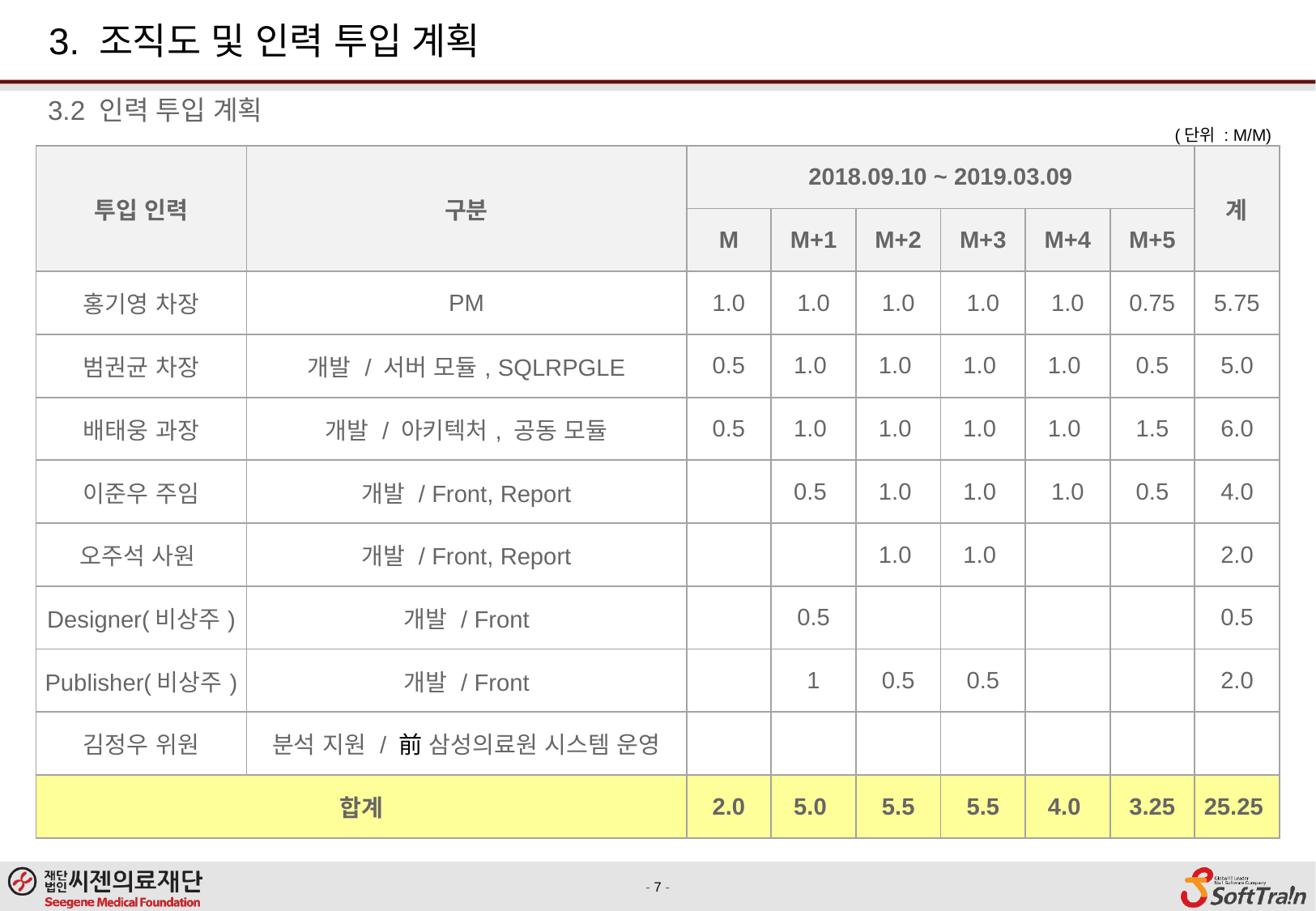

3. 조직도 및 인력 투입 계획
3.2 인력 투입 계획
(단위 : M/M)
| 투입 인력 | 구분 | 2018.09.10 ~ 2019.03.09 |  |  |  |  |  | 계 |
| --- | --- | --- | --- | --- | --- | --- | --- | --- |
|  |  | M | M+1 | M+2 | M+3 | M+4 | M+5 |  |
| 홍기영 차장 | PM | 1.0 | 1.0 | 1.0 | 1.0 | 1.0 | 0.75 | 5.75 |
| 범권균 차장 | 개발 / 서버 모듈, SQLRPGLE | 0.5 | 1.0 | 1.0 | 1.0 | 1.0 | 0.5 | 5.0 |
| 배태웅 과장 | 개발 / 아키텍처, 공동 모듈 | 0.5 | 1.0 | 1.0 | 1.0 | 1.0 | 1.5 | 6.0 |
| 이준우 주임 | 개발 / Front, Report |  | 0.5 | 1.0 | 1.0 | 1.0 | 0.5 | 4.0 |
| 오주석 사원 | 개발 / Front, Report |  |  | 1.0 | 1.0 |  |  | 2.0 |
| Designer(비상주) | 개발 / Front |  | 0.5 |  |  |  |  | 0.5 |
| Publisher(비상주) | 개발 / Front |  | 1 | 0.5 | 0.5 |  |  | 2.0 |
| 김정우 위원 | 분석 지원 / 前 삼성의료원 시스템 운영 |  |  |  |  |  |  |  |
| 합계 |  | 2.0 | 5.0 | 5.5 | 5.5 | 4.0 | 3.25 | 25.25 |